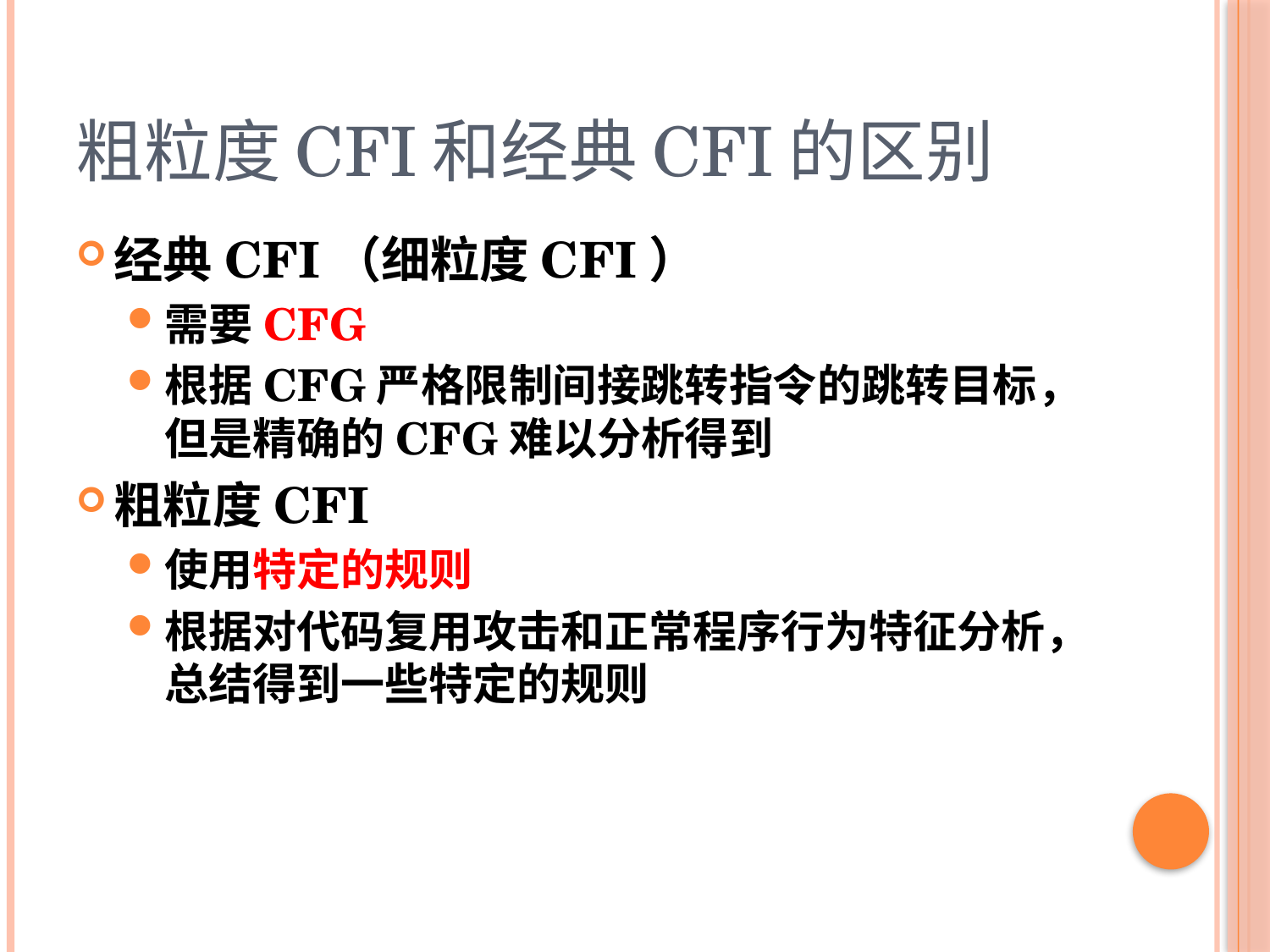

# 粗粒度CFI和经典CFI的区别
经典CFI（细粒度CFI）
需要CFG
根据CFG严格限制间接跳转指令的跳转目标，但是精确的CFG难以分析得到
粗粒度CFI
使用特定的规则
根据对代码复用攻击和正常程序行为特征分析，总结得到一些特定的规则